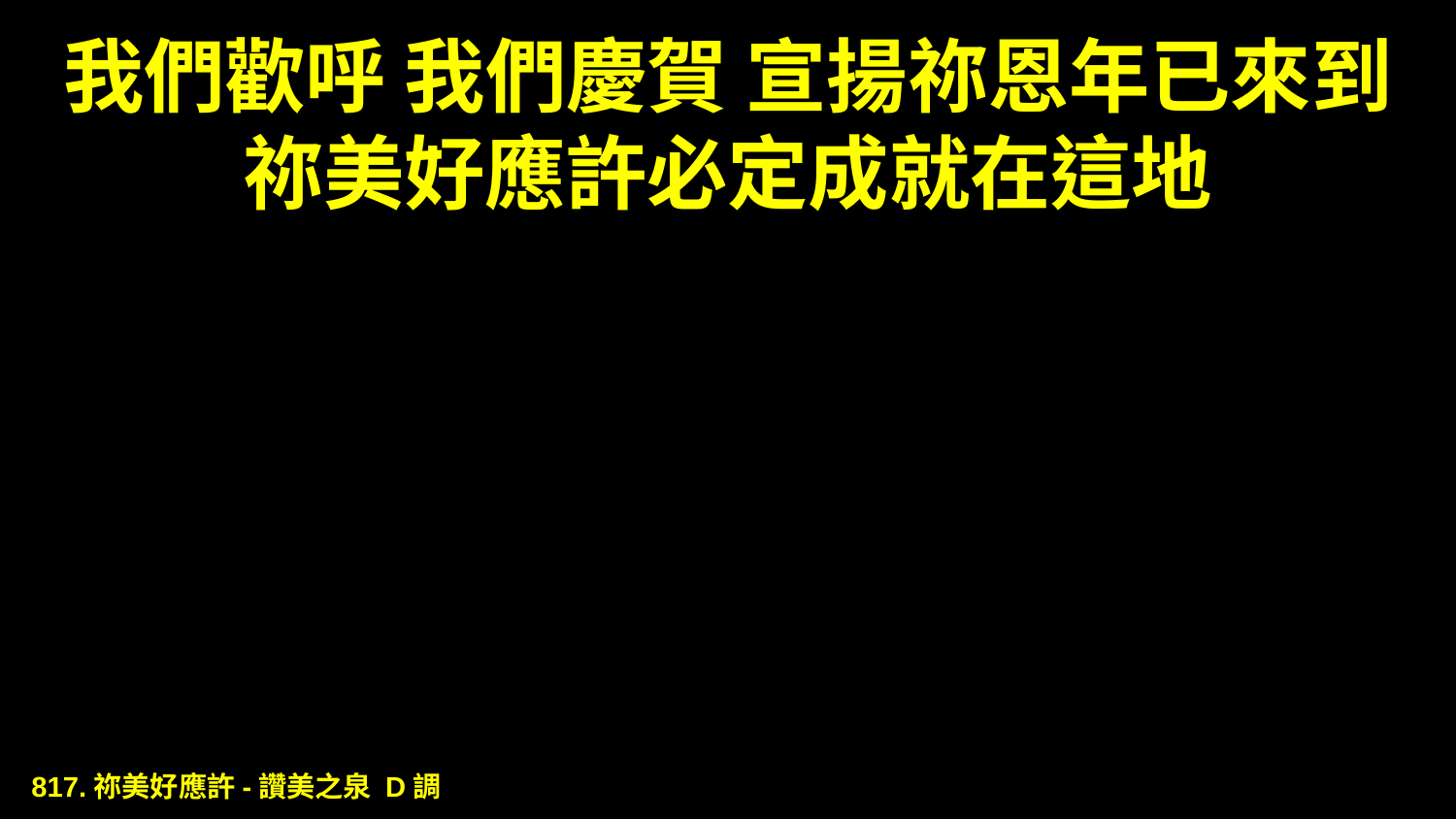

# 我們歡呼 我們慶賀 宣揚祢恩年已來到 祢美好應許必定成就在這地
817.祢美好應許-讚美之泉 D調